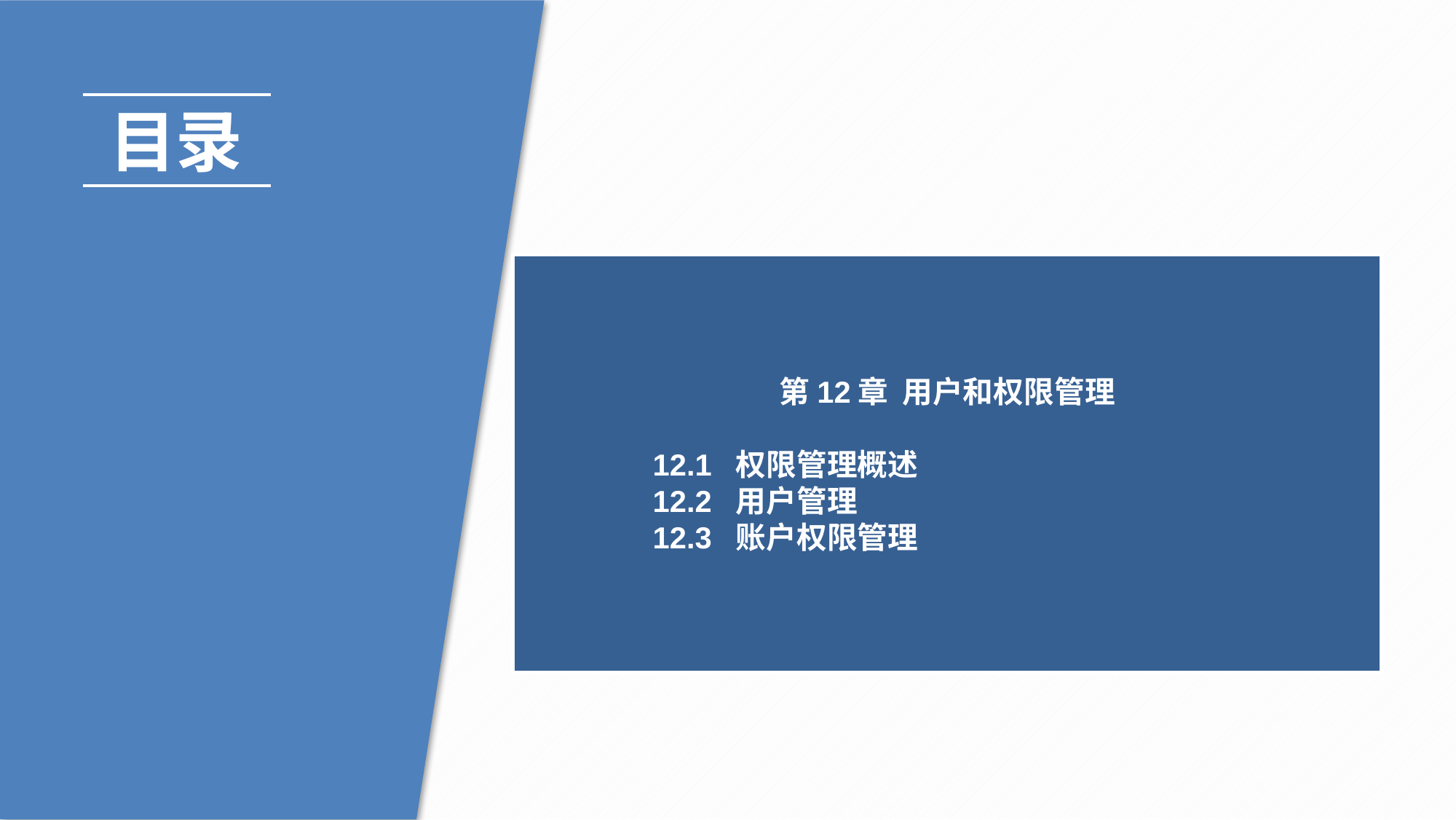

目录
第12章  用户和权限管理

12.1  权限管理概述
12.2  用户管理
12.3  账户权限管理